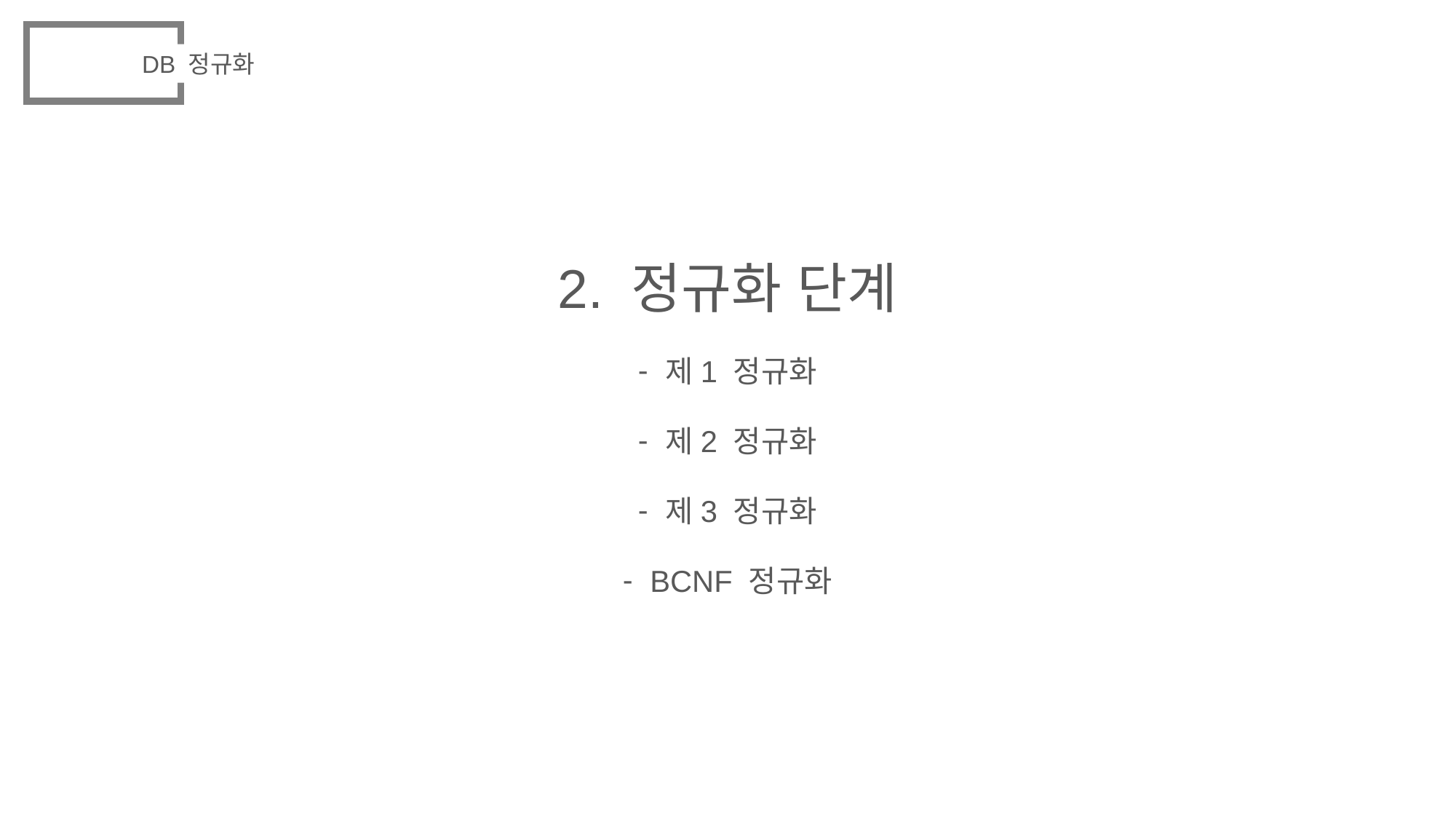

2. 정규화 단계
제1 정규화
제2 정규화
제3 정규화
BCNF 정규화

DB 정규화